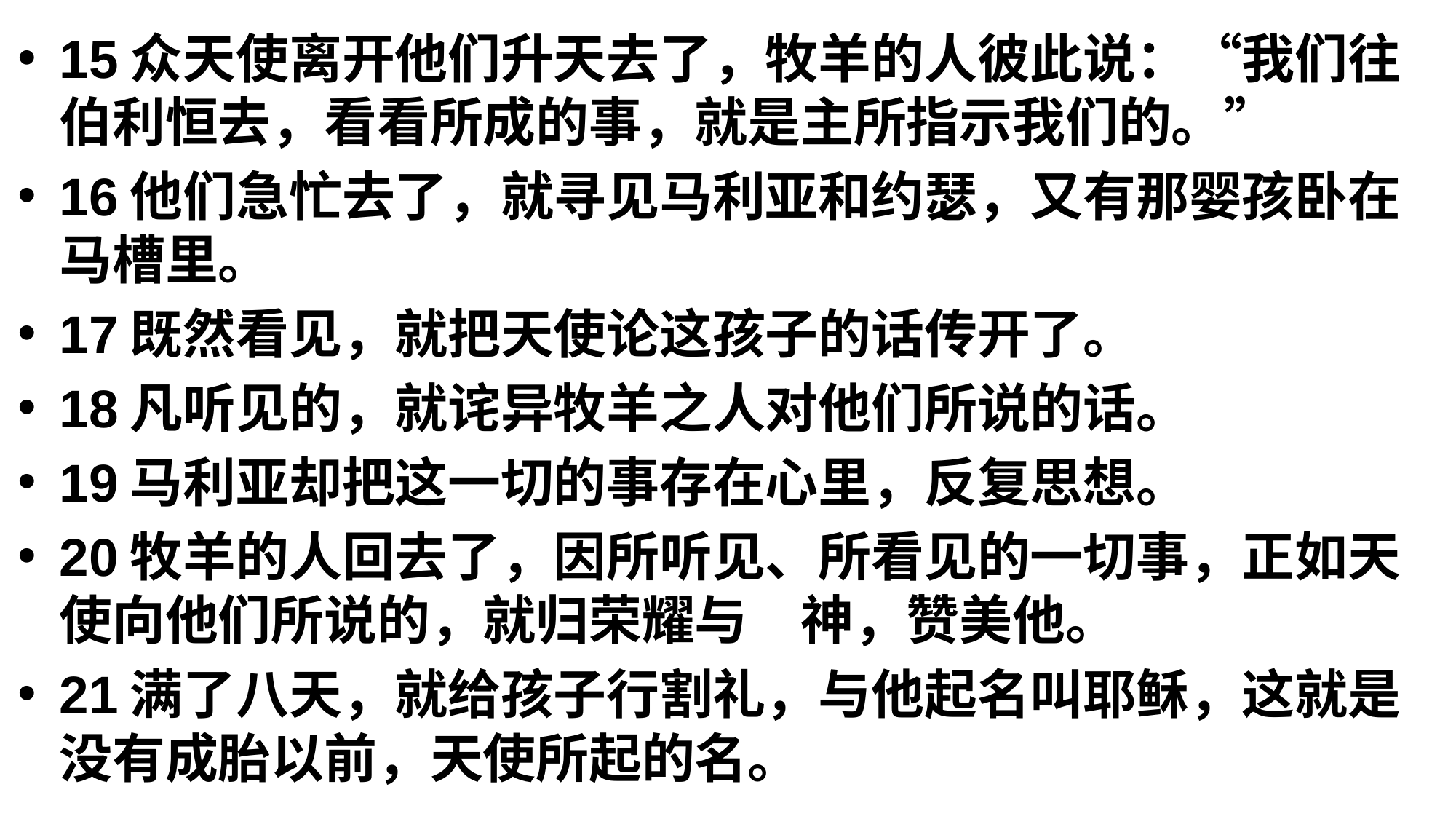

15众天使离开他们升天去了，牧羊的人彼此说：“我们往伯利恒去，看看所成的事，就是主所指示我们的。”
16他们急忙去了，就寻见马利亚和约瑟，又有那婴孩卧在马槽里。
17既然看见，就把天使论这孩子的话传开了。
18凡听见的，就诧异牧羊之人对他们所说的话。
19马利亚却把这一切的事存在心里，反复思想。
20牧羊的人回去了，因所听见、所看见的一切事，正如天使向他们所说的，就归荣耀与　神，赞美他。
21满了八天，就给孩子行割礼，与他起名叫耶稣，这就是没有成胎以前，天使所起的名。